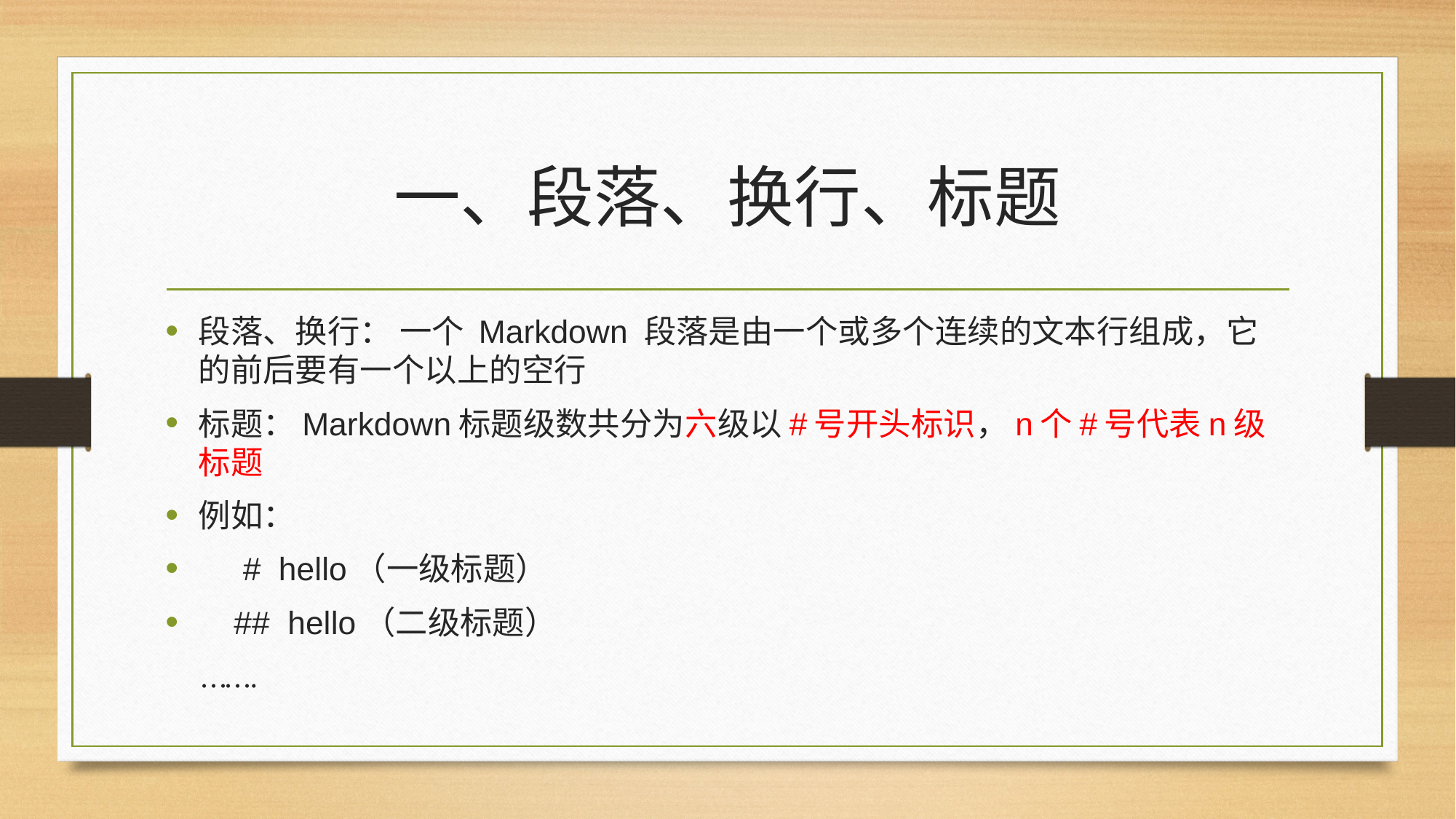

# 一、段落、换行、标题
段落、换行： 一个 Markdown 段落是由一个或多个连续的文本行组成，它的前后要有一个以上的空行
标题：Markdown标题级数共分为六级以#号开头标识，n个#号代表n级标题
例如：
     #  hello（一级标题）
    ##  hello（二级标题）
     …….